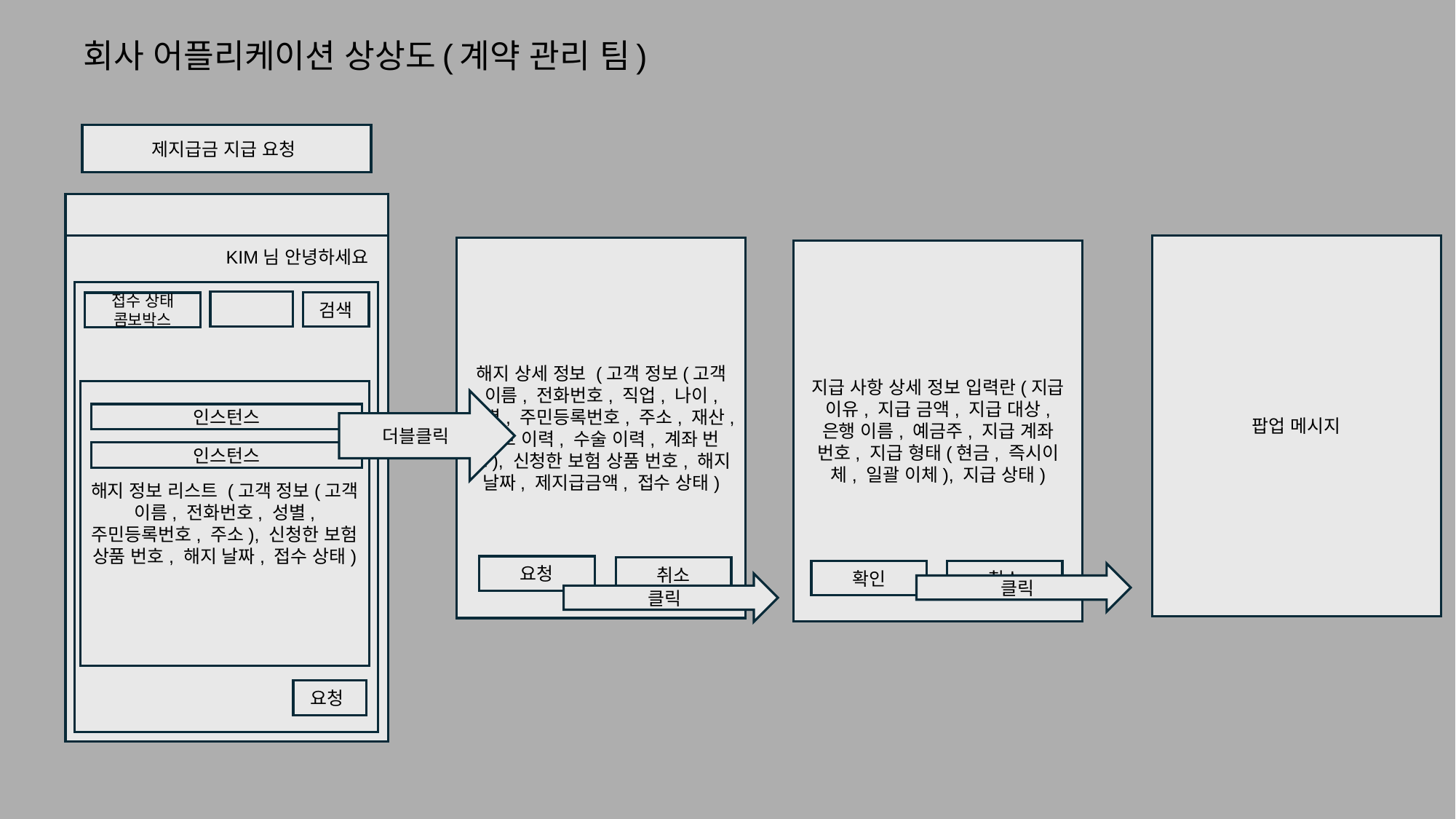

# 회사 어플리케이션 상상도(계약 관리 팀)
제지급금 지급 요청

팝업 메시지
해지 상세 정보 (고객 정보(고객 이름, 전화번호, 직업, 나이, 성별, 주민등록번호, 주소, 재산, 사고 이력, 수술 이력, 계좌 번호), 신청한 보험 상품 번호, 해지 날짜, 제지급금액, 접수 상태)
KIM님 안녕하세요
지급 사항 상세 정보 입력란(지급 이유, 지급 금액, 지급 대상, 은행 이름, 예금주, 지급 계좌 번호, 지급 형태(현금, 즉시이체, 일괄 이체), 지급 상태)

검색
접수 상태
콤보박스
해지 정보 리스트 (고객 정보(고객 이름, 전화번호, 성별, 주민등록번호, 주소), 신청한 보험 상품 번호, 해지 날짜, 접수 상태)
더블클릭
인스턴스
인스턴스
요청
취소
취소
확인
클릭
클릭
요청